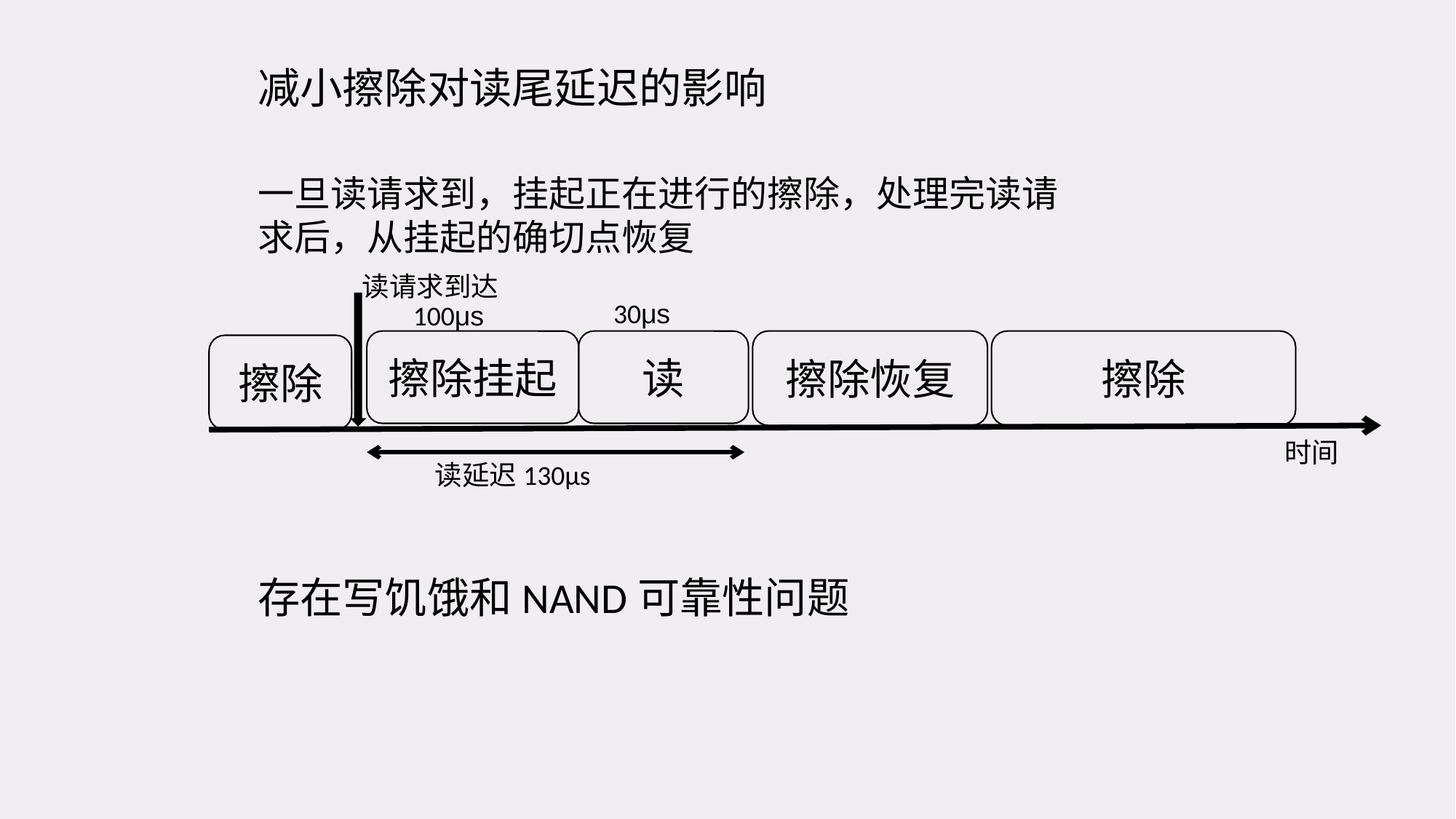

减小擦除对读尾延迟的影响
一旦读请求到，挂起正在进行的擦除，处理完读请求后，从挂起的确切点恢复
读请求到达
30μs

100μs
擦除挂起
读
擦除恢复
擦除
擦除
时间
读延迟130μs
存在写饥饿和NAND可靠性问题